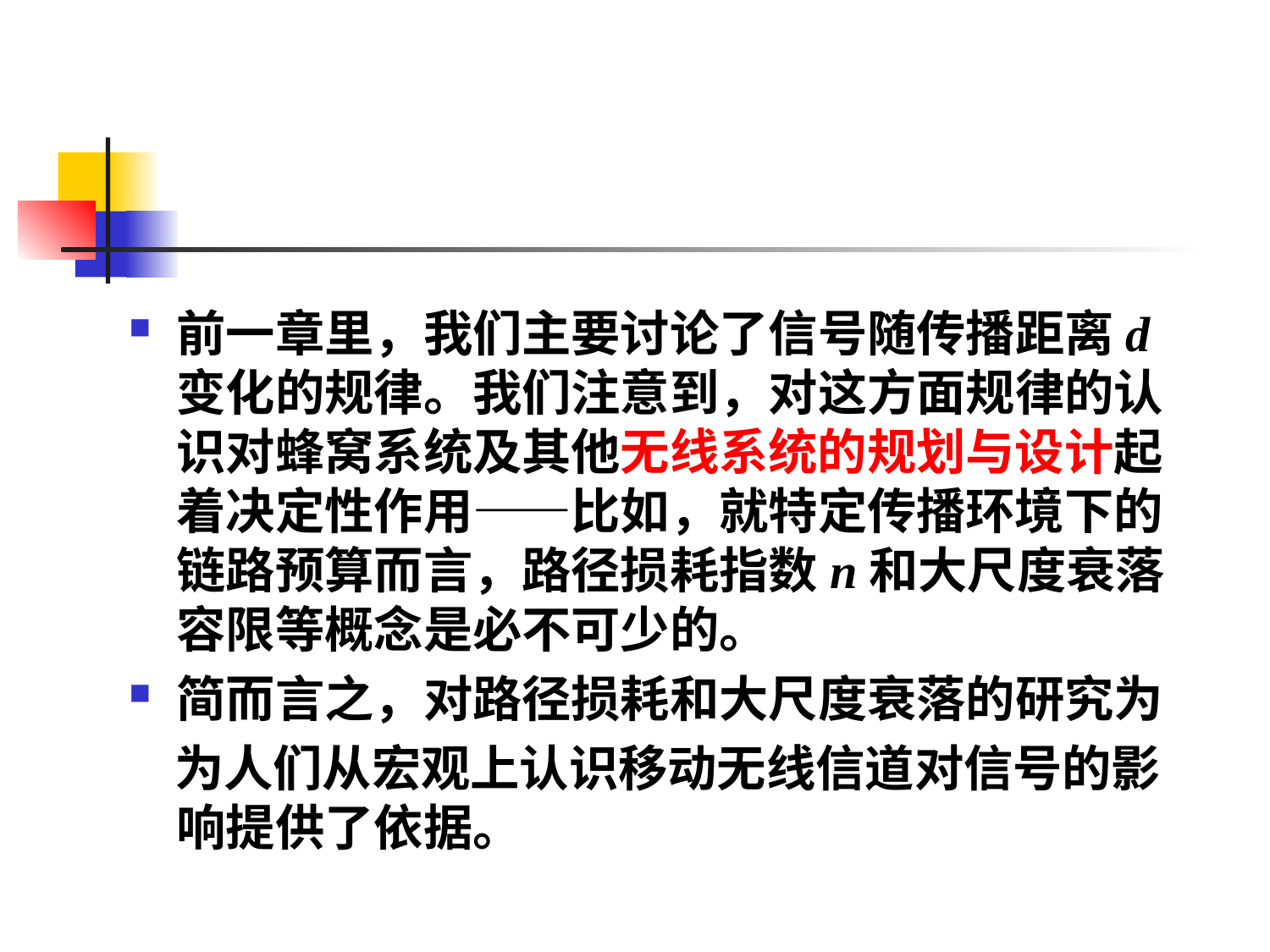

#
前一章里，我们主要讨论了信号随传播距离d变化的规律。我们注意到，对这方面规律的认识对蜂窝系统及其他无线系统的规划与设计起着决定性作用——比如，就特定传播环境下的链路预算而言，路径损耗指数n和大尺度衰落容限等概念是必不可少的。
简而言之，对路径损耗和大尺度衰落的研究为
   为人们从宏观上认识移动无线信道对信号的影响提供了依据。